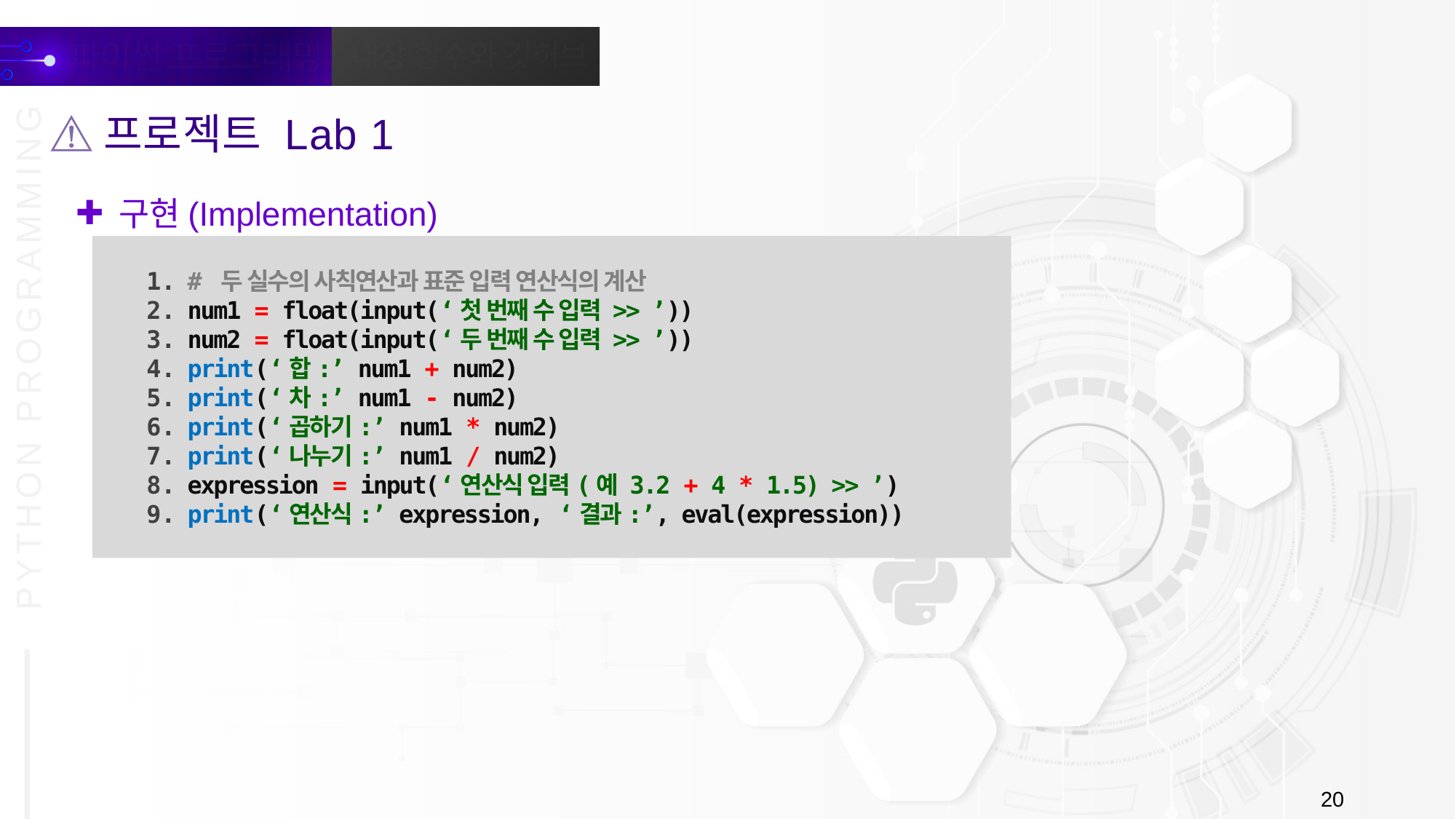

프로젝트 Lab 1
구현(Implementation)
# 두 실수의 사칙연산과 표준 입력 연산식의 계산
num1 = float(input(‘첫 번째 수 입력 >> ’))
num2 = float(input(‘두 번째 수 입력 >> ’))
print(‘합:’ num1 + num2)
print(‘차:’ num1 - num2)
print(‘곱하기:’ num1 * num2)
print(‘나누기:’ num1 / num2)
expression = input(‘연산식 입력(예 3.2 + 4 * 1.5) >> ’)
print(‘연산식:’ expression, ‘결과:’, eval(expression))
20